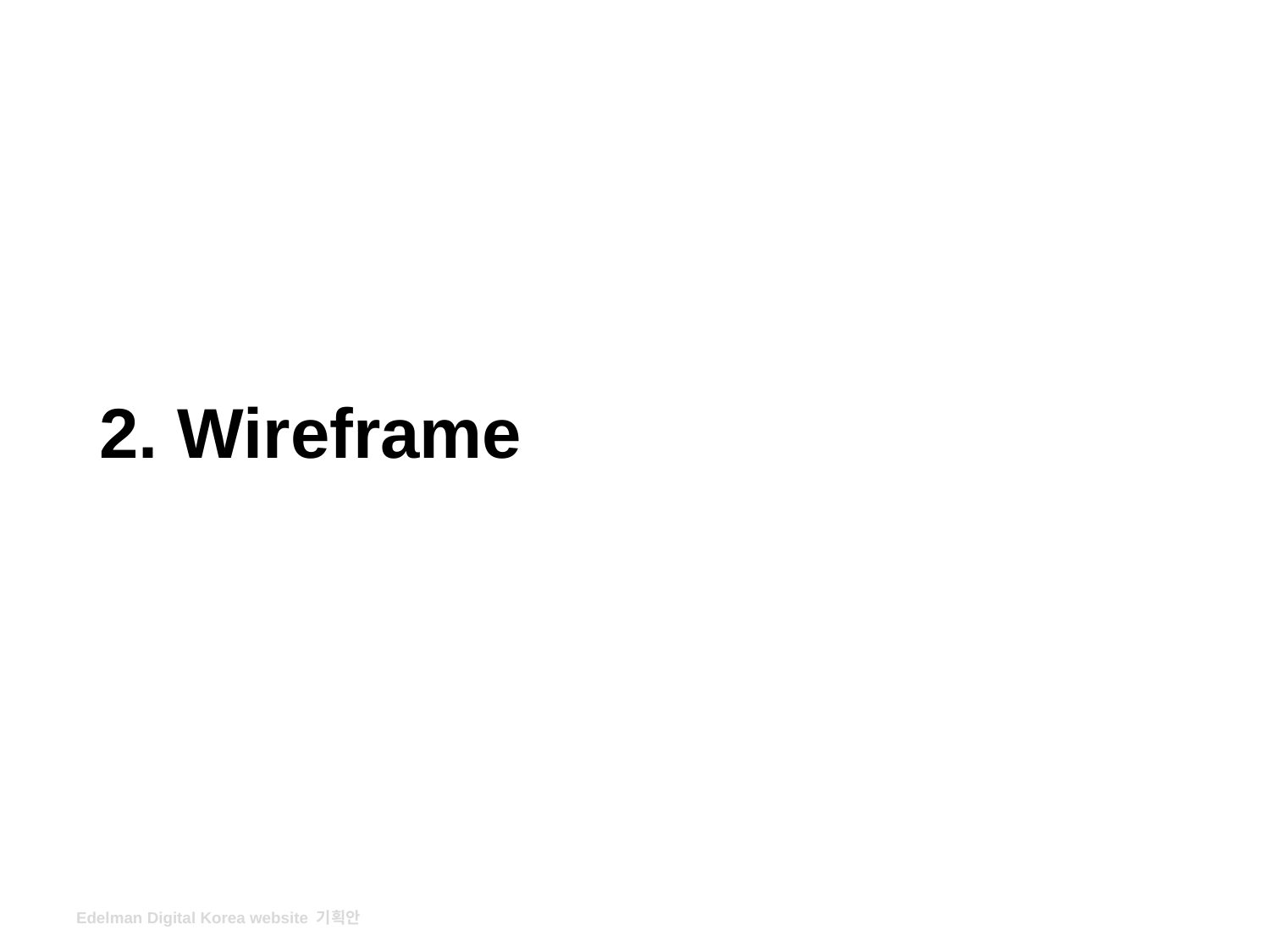

# 2. Wireframe
Edelman Digital Korea website 기획안